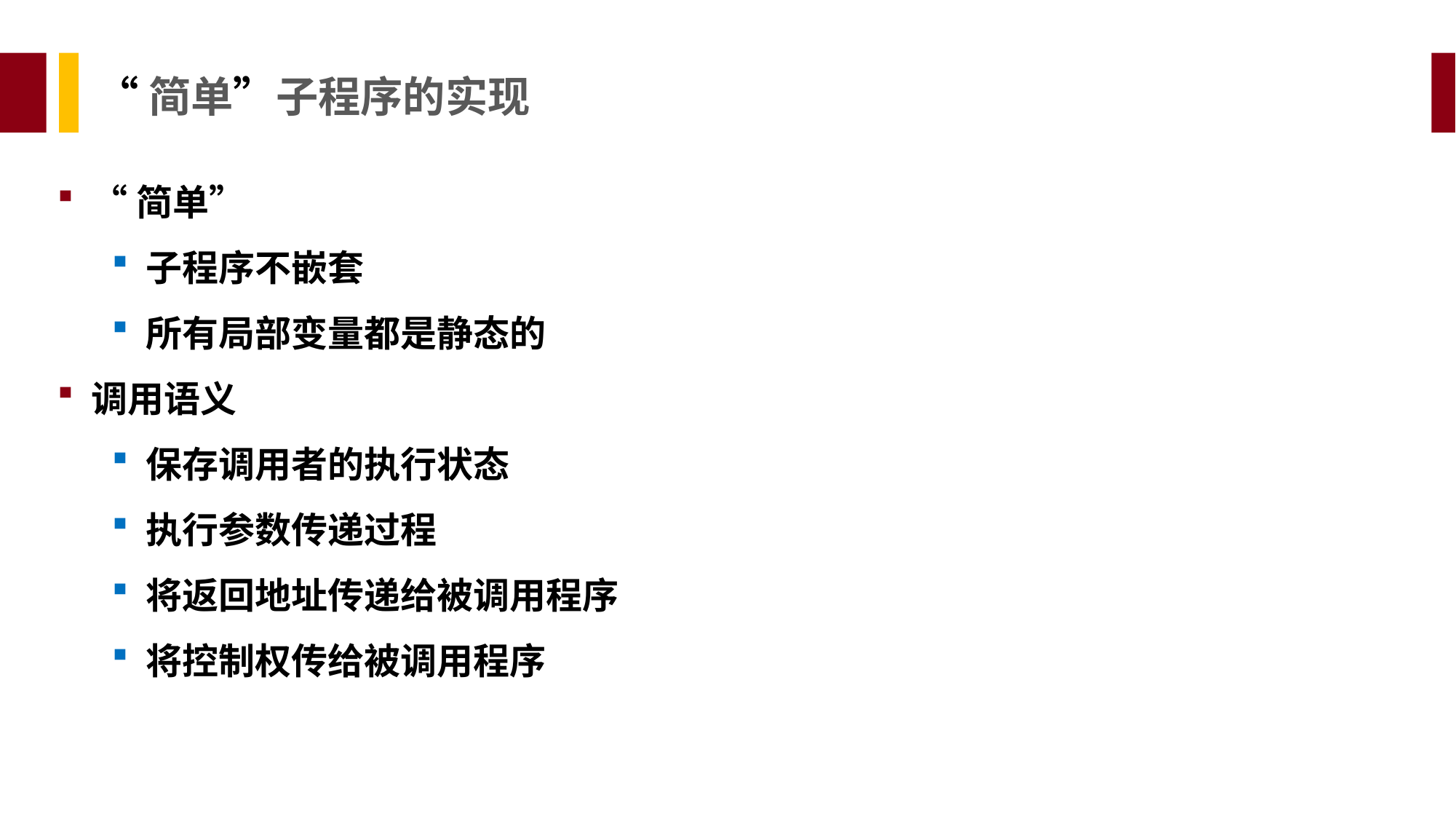

“简单”子程序的实现
“简单”
子程序不嵌套
所有局部变量都是静态的
调用语义
保存调用者的执行状态
执行参数传递过程
将返回地址传递给被调用程序
将控制权传给被调用程序